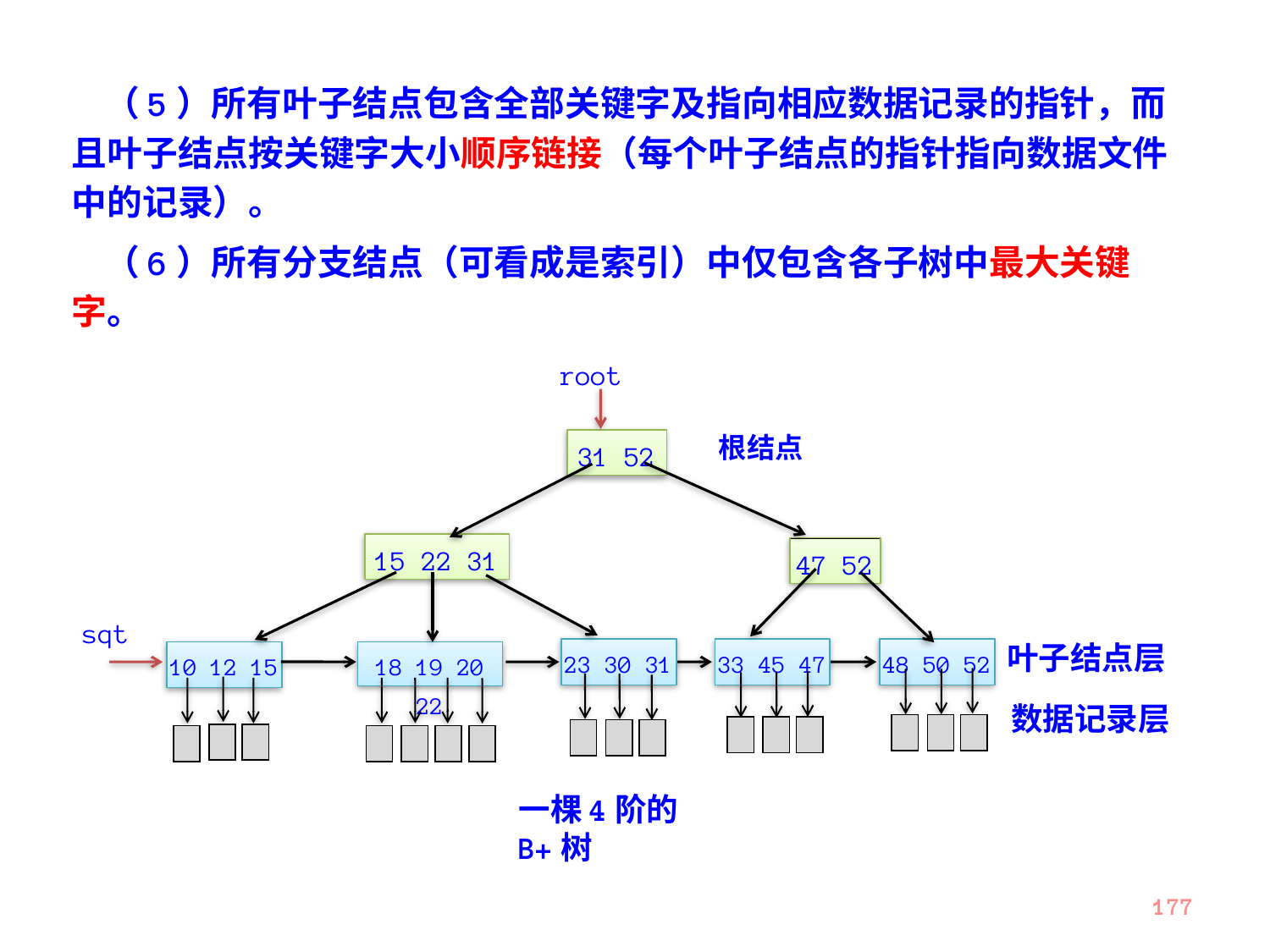

（5）所有叶子结点包含全部关键字及指向相应数据记录的指针，而且叶子结点按关键字大小顺序链接（每个叶子结点的指针指向数据文件中的记录）。
   （6）所有分支结点（可看成是索引）中仅包含各子树中最大关键字。
root

31 52
根结点

15 22 31
47 52

sqt
叶子结点层
23 30 31
33 45 47
48 50 52
10 12 15
18 19 20 22

数据记录层

一棵4阶的B+树
177